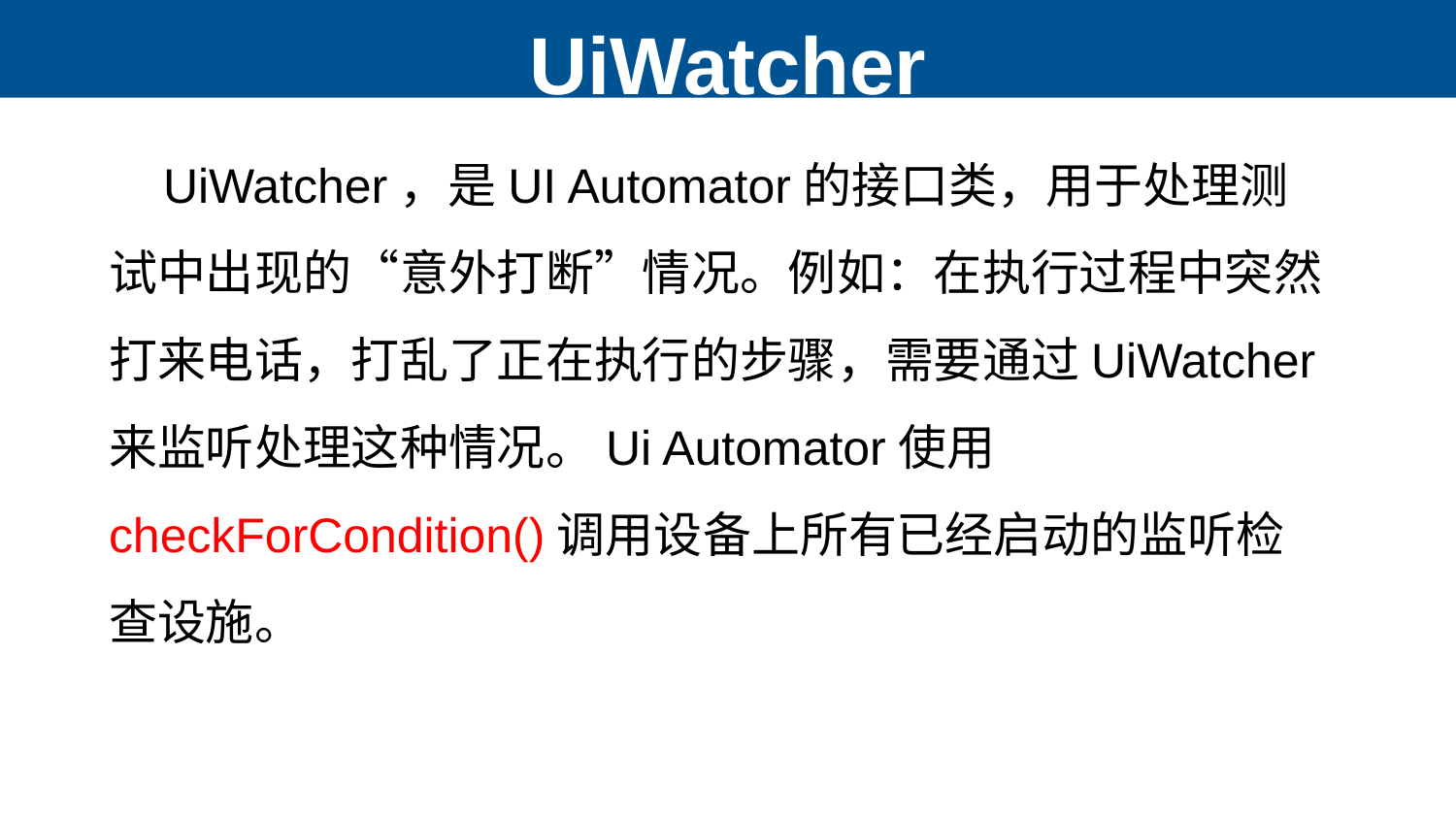

# UiWatcher
    UiWatcher，是UI Automator的接口类，用于处理测试中出现的“意外打断”情况。例如：在执行过程中突然打来电话，打乱了正在执行的步骤，需要通过UiWatcher来监听处理这种情况。Ui Automator使用checkForCondition()调用设备上所有已经启动的监听检查设施。